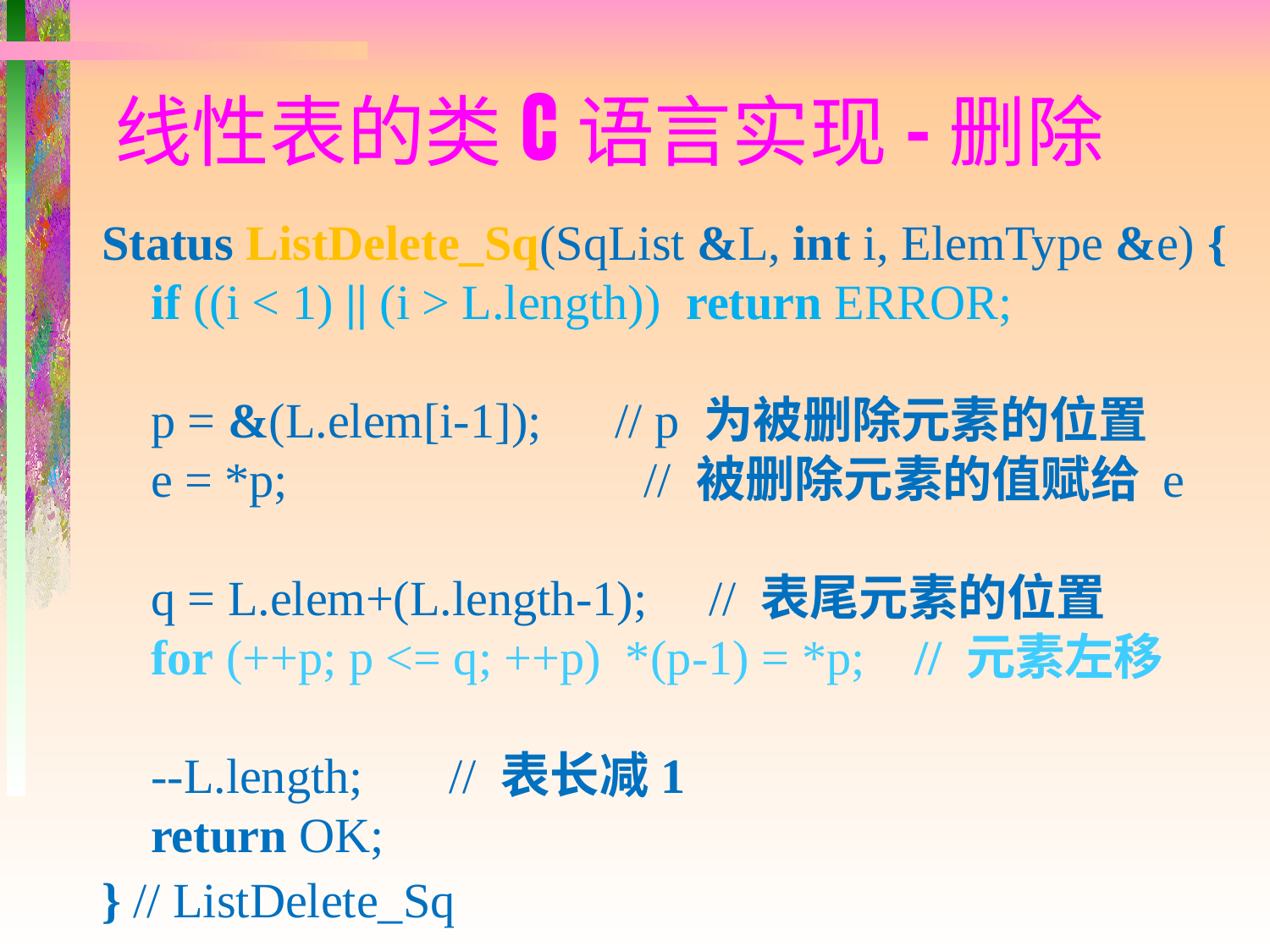

# 线性表的类C语言实现-删除
Status ListDelete_Sq(SqList &L, int i, ElemType &e) {
    if ((i < 1) || (i > L.length))  return ERROR;

    p = &(L.elem[i-1]);      // p 为被删除元素的位置
    e = *p;                             // 被删除元素的值赋给 e

    q = L.elem+(L.length-1);     // 表尾元素的位置
    for (++p; p <= q; ++p)  *(p-1) = *p;    // 元素左移

    --L.length;       // 表长减1
    return OK;
} // ListDelete_Sq